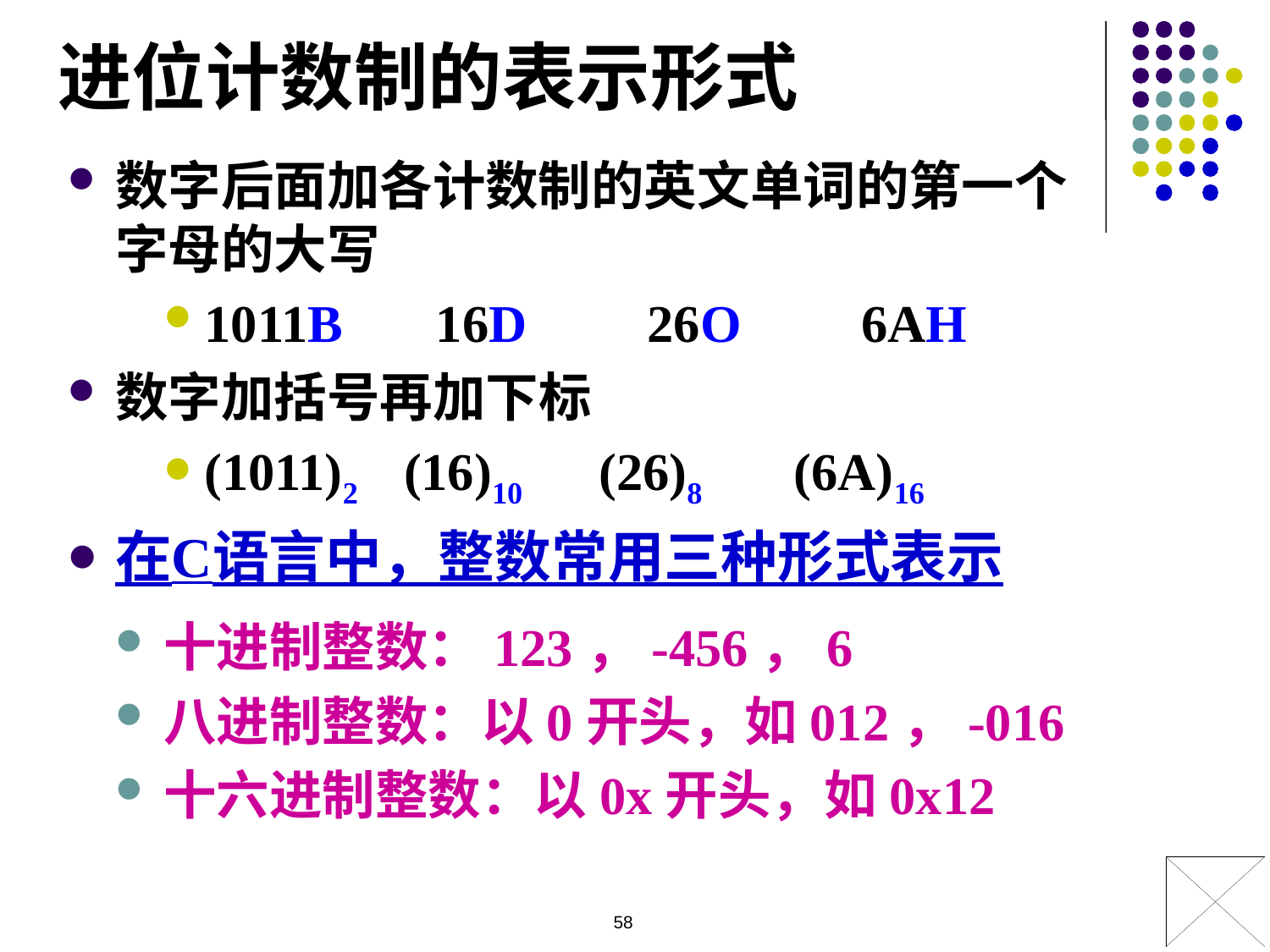

进位计数制的表示形式
数字后面加各计数制的英文单词的第一个字母的大写
1011B       16D         26O         6AH
数字加括号再加下标
(1011)2      (16)10          (26)8            (6A)16
在C语言中，整数常用三种形式表示
十进制整数：123，-456，6
八进制整数：以0开头，如012，-016
十六进制整数：以0x开头，如0x12
58